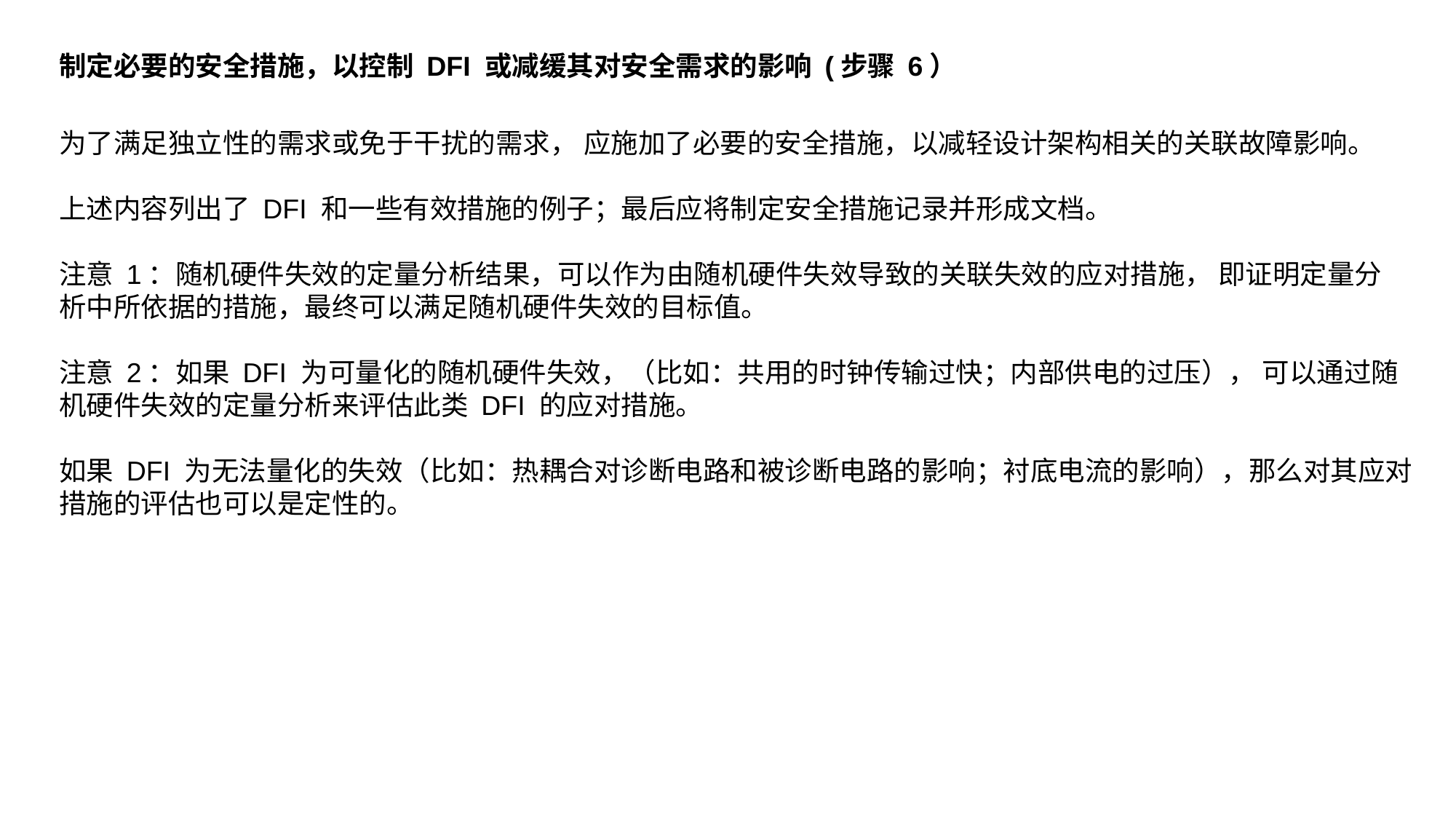

制定必要的安全措施，以控制 DFI 或减缓其对安全需求的影响 (步骤 6）
为了满足独立性的需求或免于干扰的需求， 应施加了必要的安全措施，以减轻设计架构相关的关联故障影响。
上述内容列出了 DFI 和一些有效措施的例子；最后应将制定安全措施记录并形成文档。
注意 1：随机硬件失效的定量分析结果，可以作为由随机硬件失效导致的关联失效的应对措施， 即证明定量分
析中所依据的措施，最终可以满足随机硬件失效的目标值。
注意 2：如果 DFI 为可量化的随机硬件失效，（比如：共用的时钟传输过快；内部供电的过压）， 可以通过随
机硬件失效的定量分析来评估此类 DFI 的应对措施。

如果 DFI 为无法量化的失效（比如：热耦合对诊断电路和被诊断电路的影响；衬底电流的影响），那么对其应对措施的评估也可以是定性的。